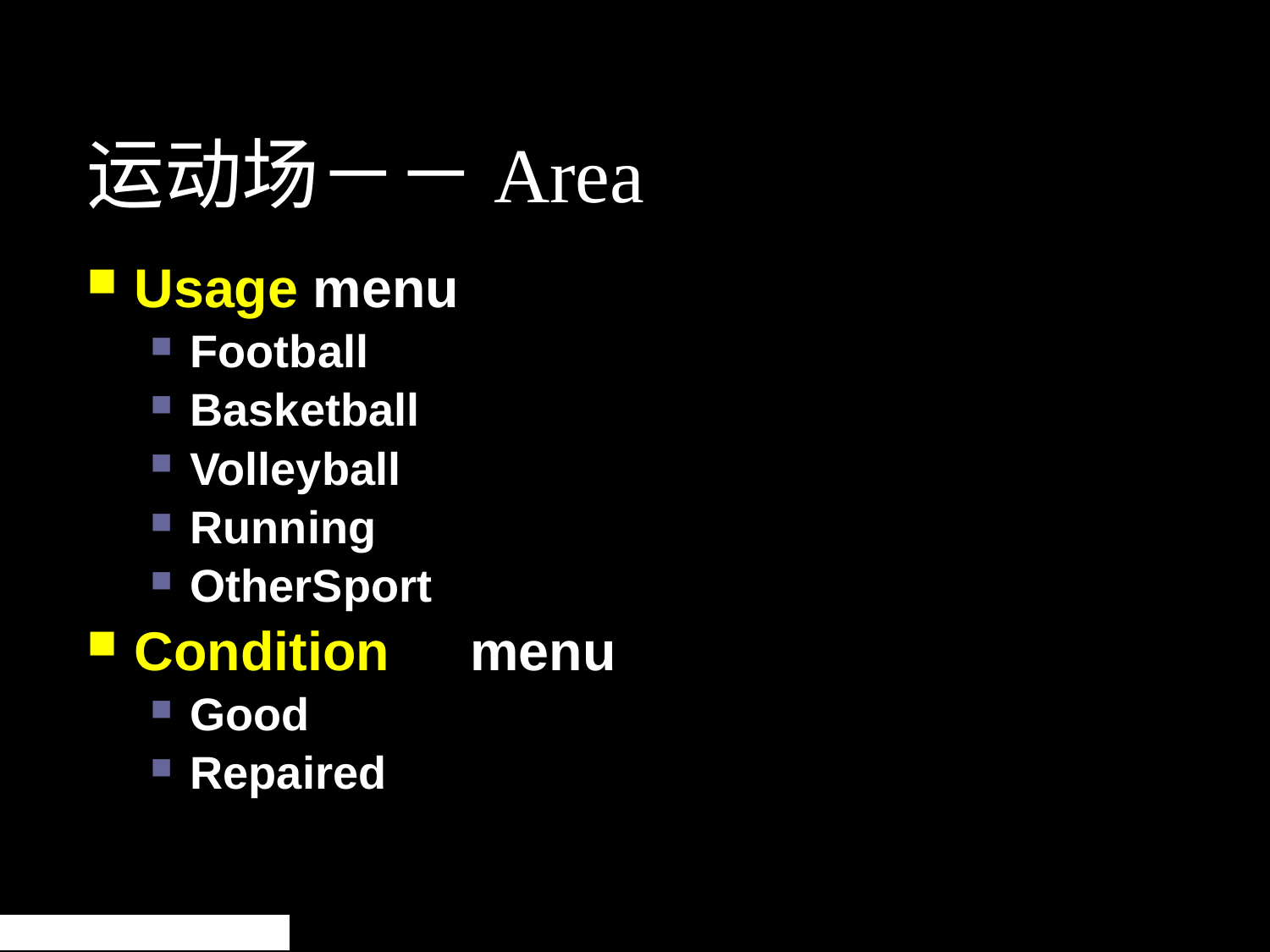

# 运动场－－Area
Usage menu
Football
Basketball
Volleyball
Running
OtherSport
Condition　menu
Good
Repaired